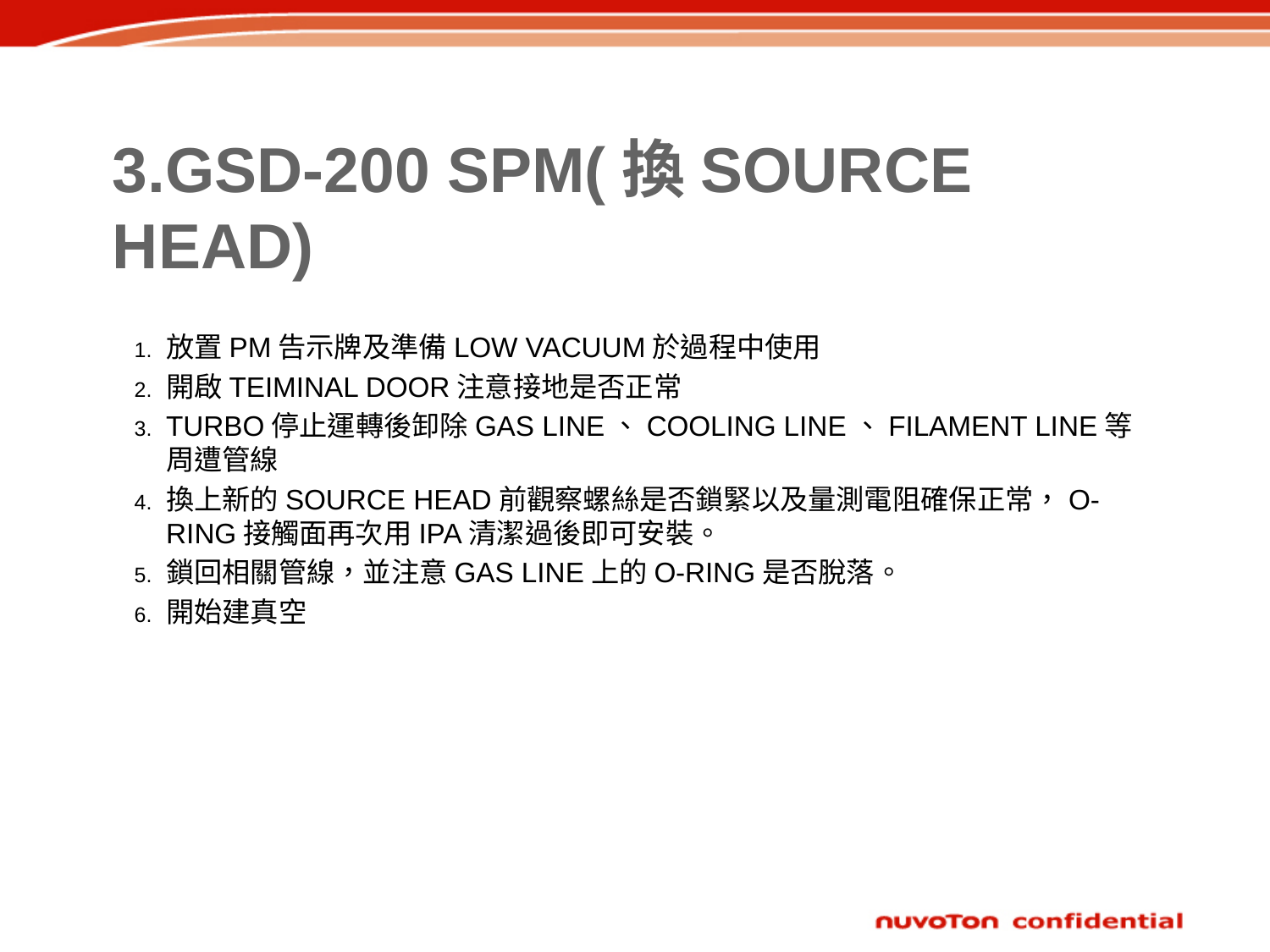

# 3.GSD-200 SPM(換SOURCE HEAD)

放置PM告示牌及準備LOW VACUUM於過程中使用
開啟TEIMINAL DOOR注意接地是否正常
TURBO停止運轉後卸除GAS LINE、COOLING LINE、FILAMENT LINE等周遭管線
換上新的SOURCE HEAD前觀察螺絲是否鎖緊以及量測電阻確保正常，O-RING接觸面再次用IPA清潔過後即可安裝。
鎖回相關管線，並注意GAS LINE上的O-RING是否脫落。
開始建真空